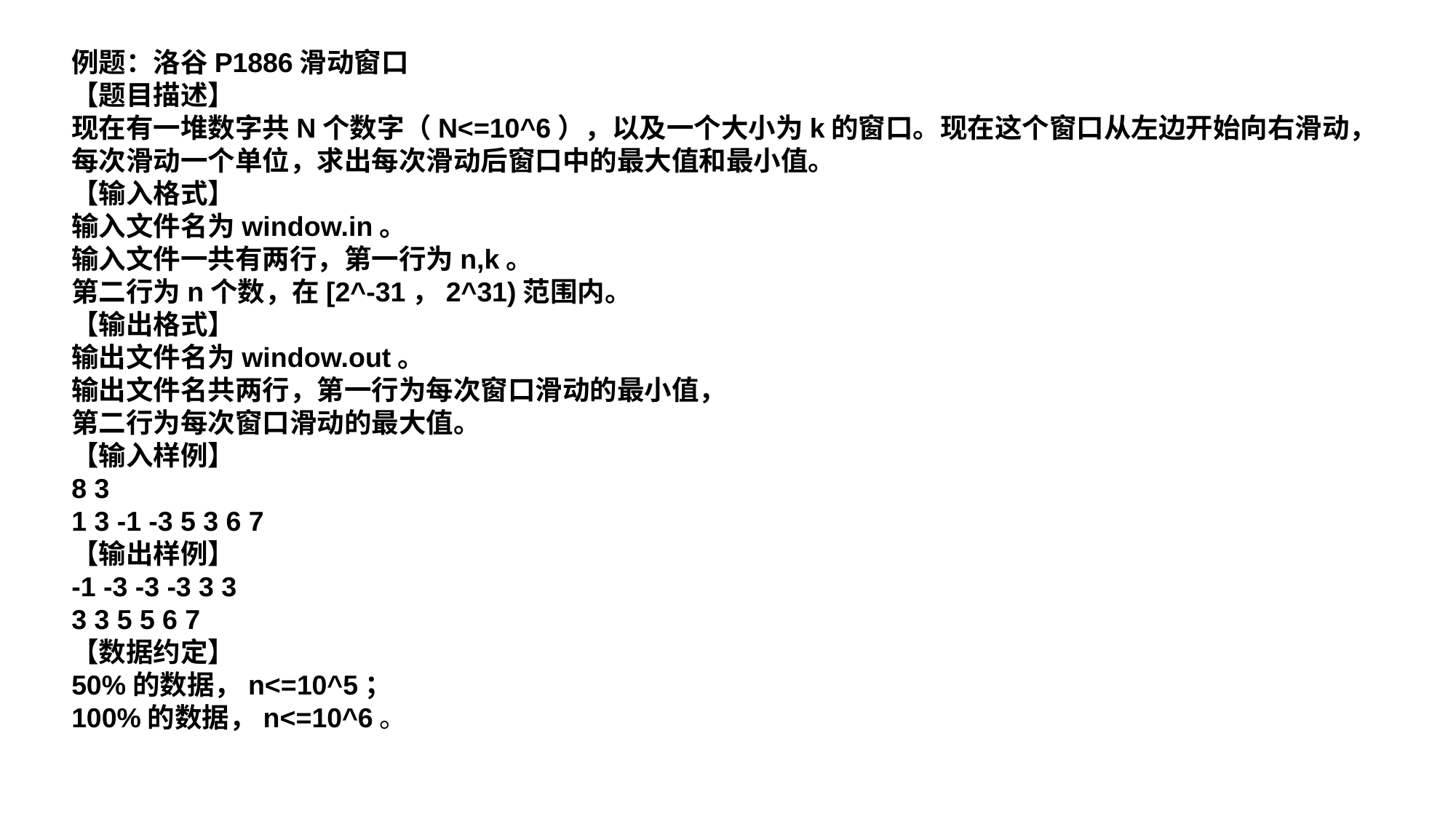

例题：洛谷P1886滑动窗口
【题目描述】
现在有一堆数字共N个数字（N<=10^6），以及一个大小为k的窗口。现在这个窗口从左边开始向右滑动，每次滑动一个单位，求出每次滑动后窗口中的最大值和最小值。
【输入格式】
输入文件名为window.in。
输入文件一共有两行，第一行为n,k。
第二行为n个数，在[2^-31，2^31)范围内。
【输出格式】
输出文件名为window.out。
输出文件名共两行，第一行为每次窗口滑动的最小值，
第二行为每次窗口滑动的最大值。
【输入样例】
8 3
1 3 -1 -3 5 3 6 7
【输出样例】
-1 -3 -3 -3 3 3
3 3 5 5 6 7
【数据约定】
50%的数据，n<=10^5；
100%的数据，n<=10^6。